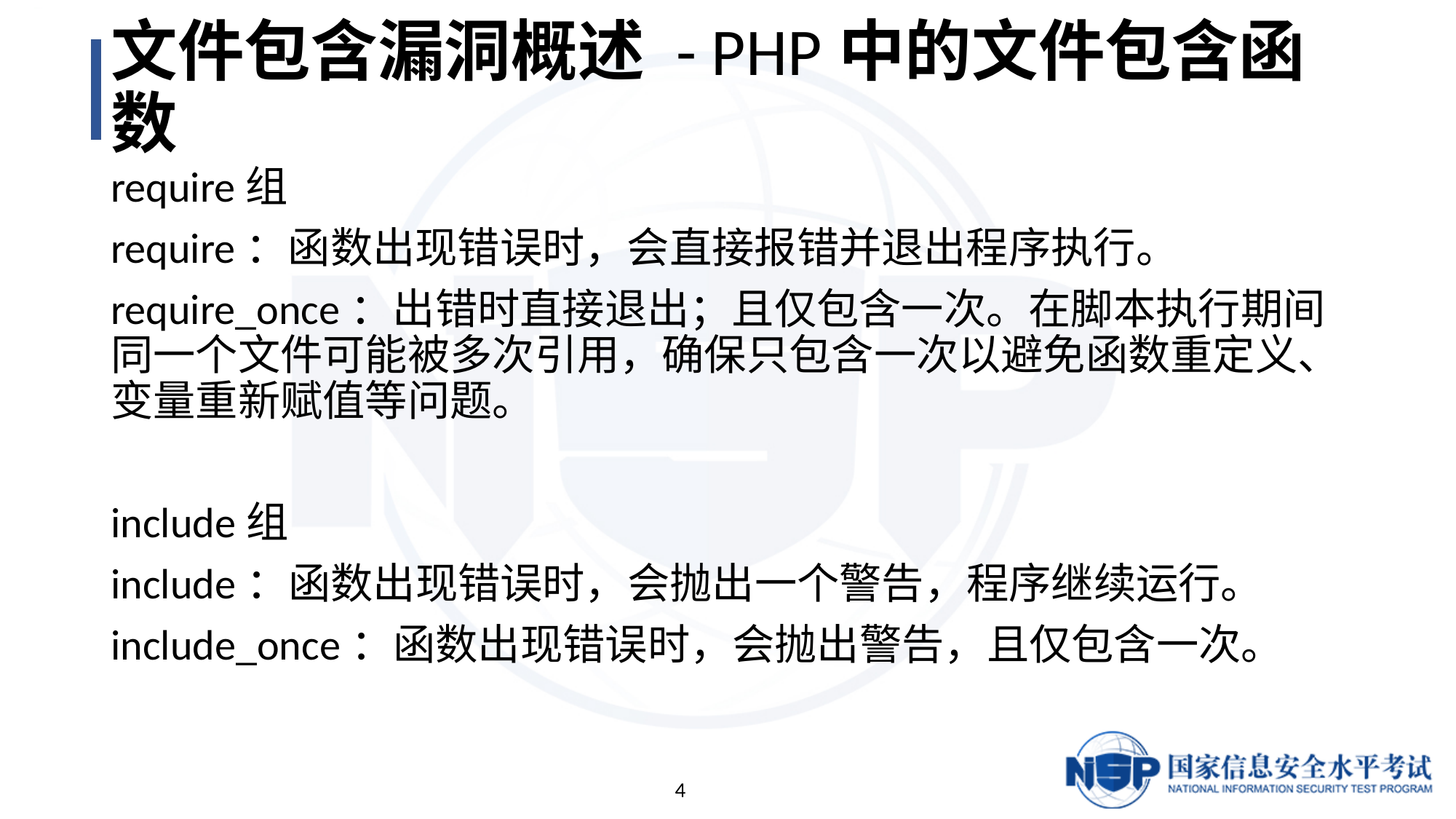

# 文件包含漏洞概述 - PHP中的文件包含函数
require组
require：函数出现错误时，会直接报错并退出程序执行。
require_once：出错时直接退出；且仅包含一次。在脚本执行期间同一个文件可能被多次引用，确保只包含一次以避免函数重定义、变量重新赋值等问题。

include组
include：函数出现错误时，会抛出一个警告，程序继续运行。
include_once：函数出现错误时，会抛出警告，且仅包含一次。